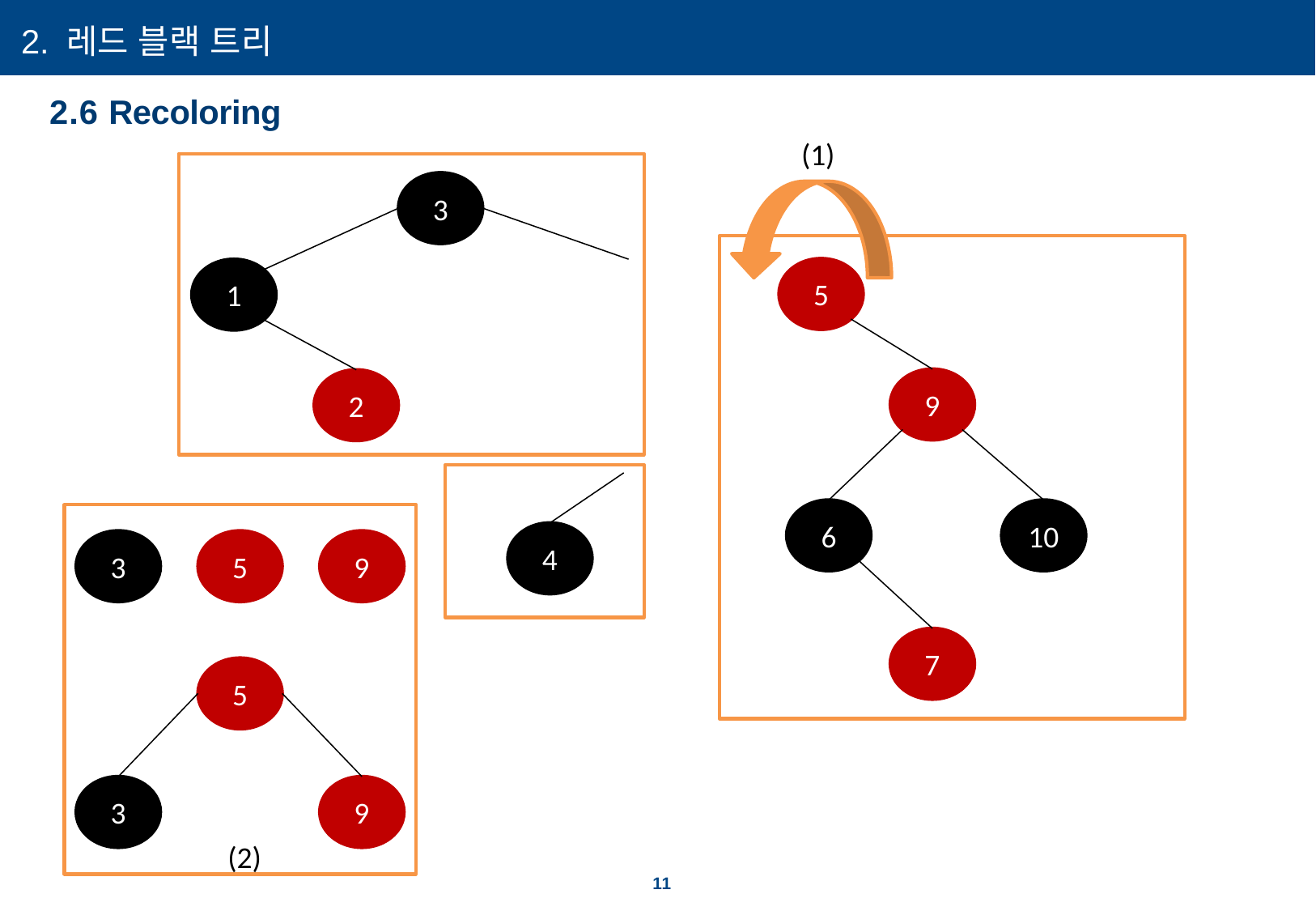

2. 레드 블랙 트리
2.6 Recoloring
(1)

3

5
1
9
2

6
10

4
3
5
9
7
5
3
9
(2)
11